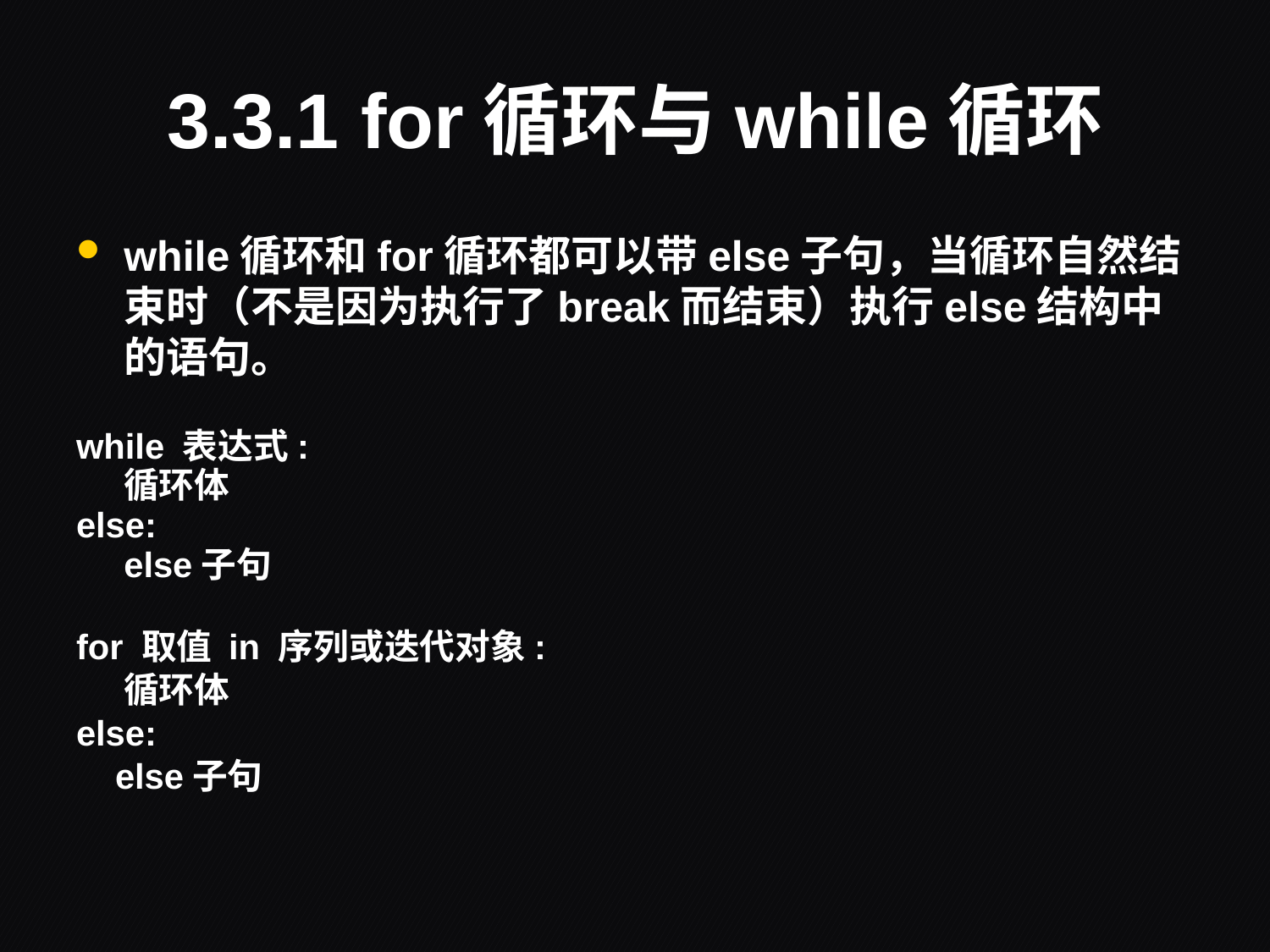

# 3.3.1 for循环与while循环
while循环和for循环都可以带else子句，当循环自然结束时（不是因为执行了break而结束）执行else结构中的语句。

while 表达式:
	循环体
else:
	else子句

for 取值 in 序列或迭代对象:
	循环体
else:
    else子句